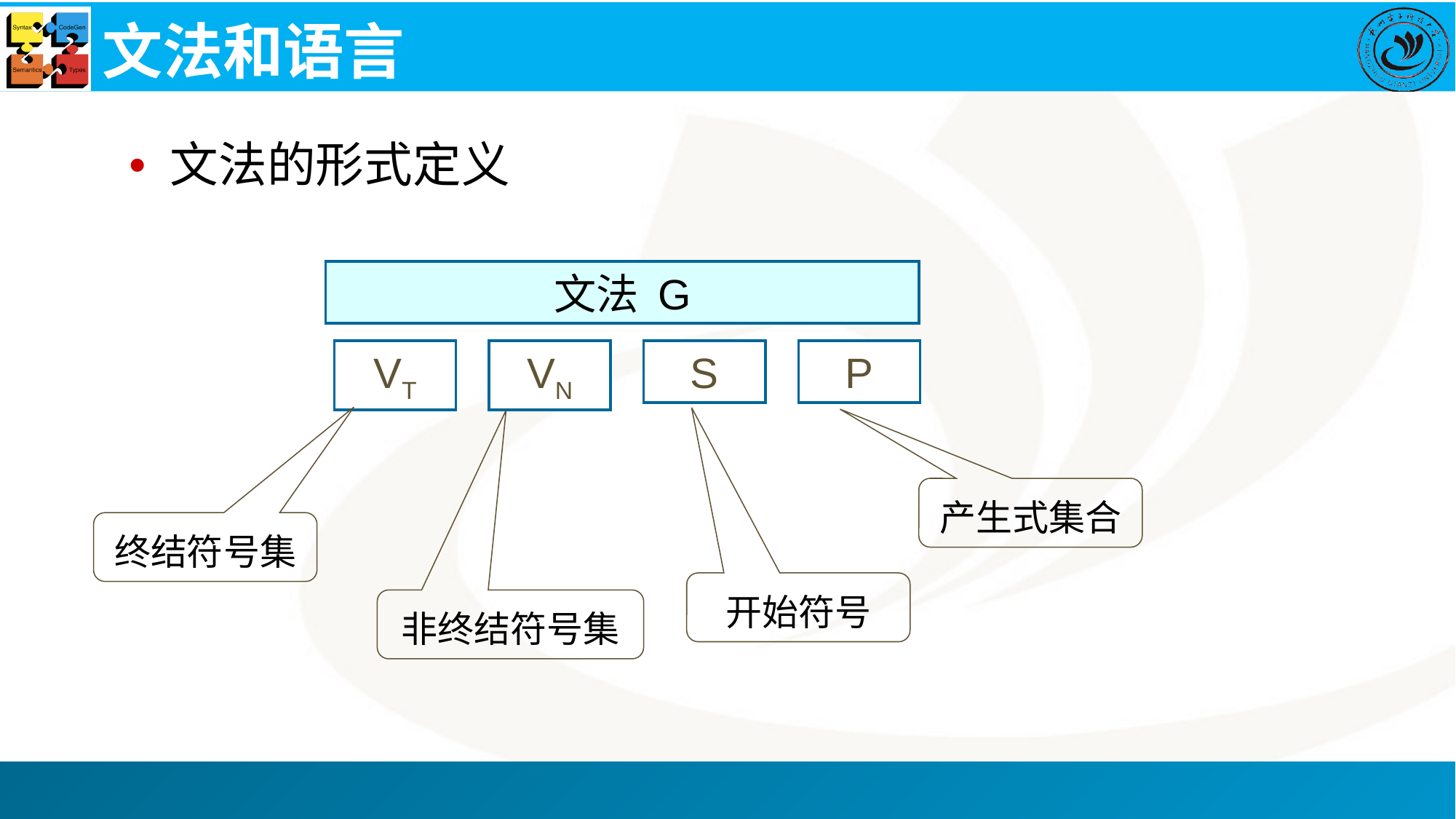

# 文法和语言
文法的形式定义
文法 G
VT
VN
S
P
产生式集合
终结符号集
开始符号
非终结符号集
19